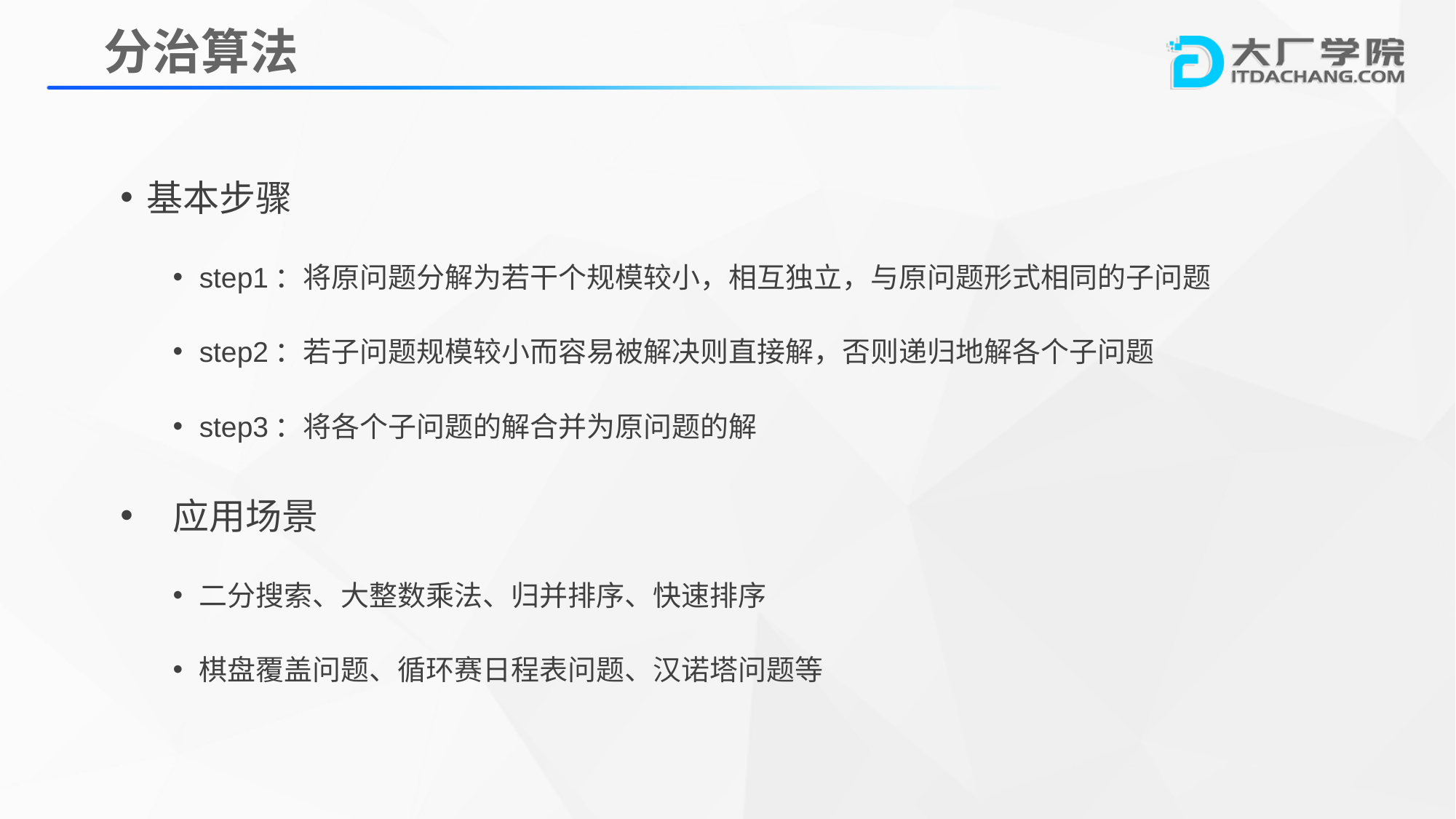

分治算法
基本步骤
step1：将原问题分解为若干个规模较小，相互独立，与原问题形式相同的子问题
step2：若子问题规模较小而容易被解决则直接解，否则递归地解各个子问题
step3：将各个子问题的解合并为原问题的解
应用场景
二分搜索、大整数乘法、归并排序、快速排序
棋盘覆盖问题、循环赛日程表问题、汉诺塔问题等